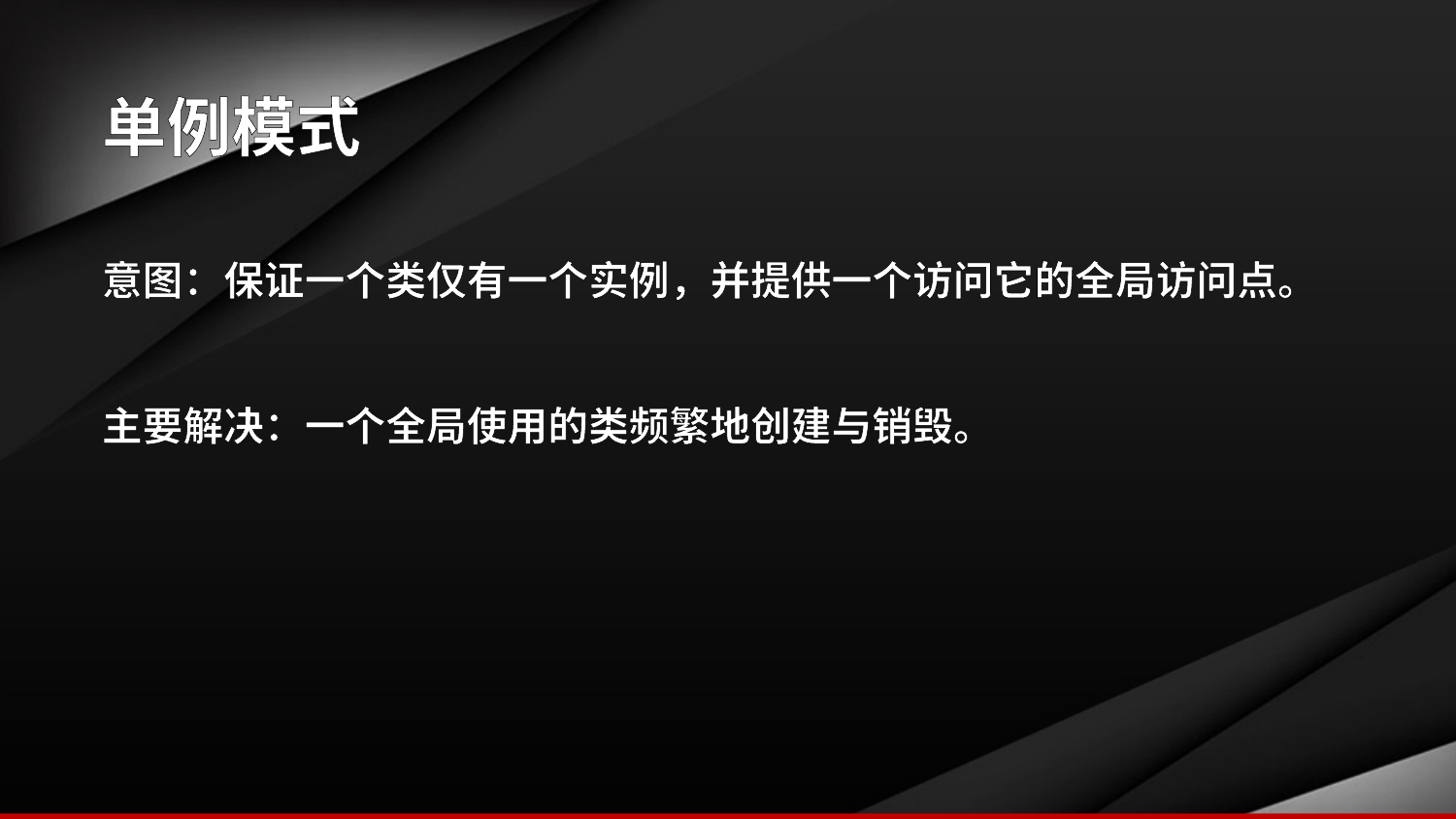

单例模式

意图：保证一个类仅有一个实例，并提供一个访问它的全局访问点。

主要解决：一个全局使用的类频繁地创建与销毁。